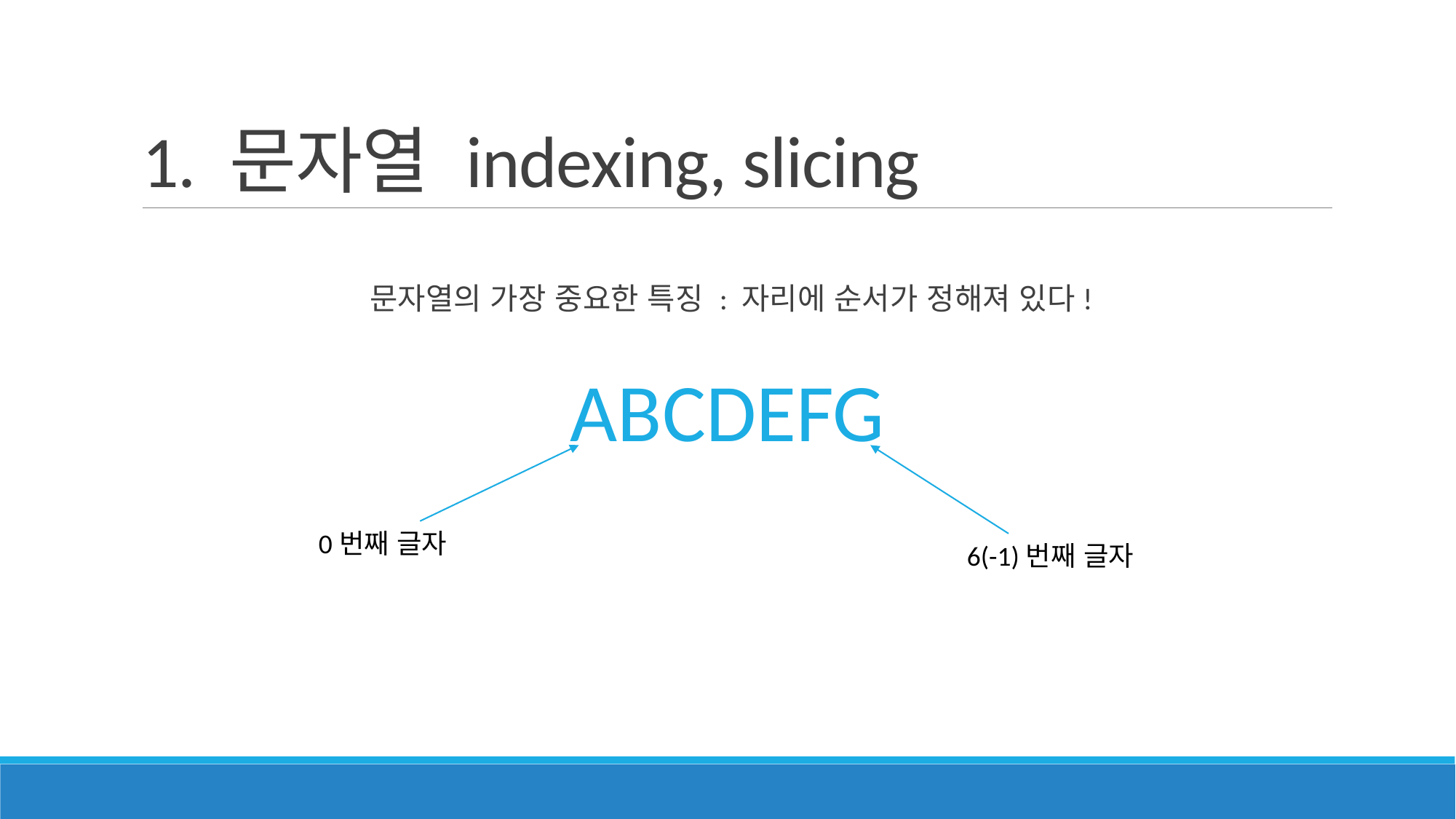

# 1. 문자열 indexing, slicing

문자열의 가장 중요한 특징 : 자리에 순서가 정해져 있다!
ABCDEFG
0번째 글자
6(-1)번째 글자